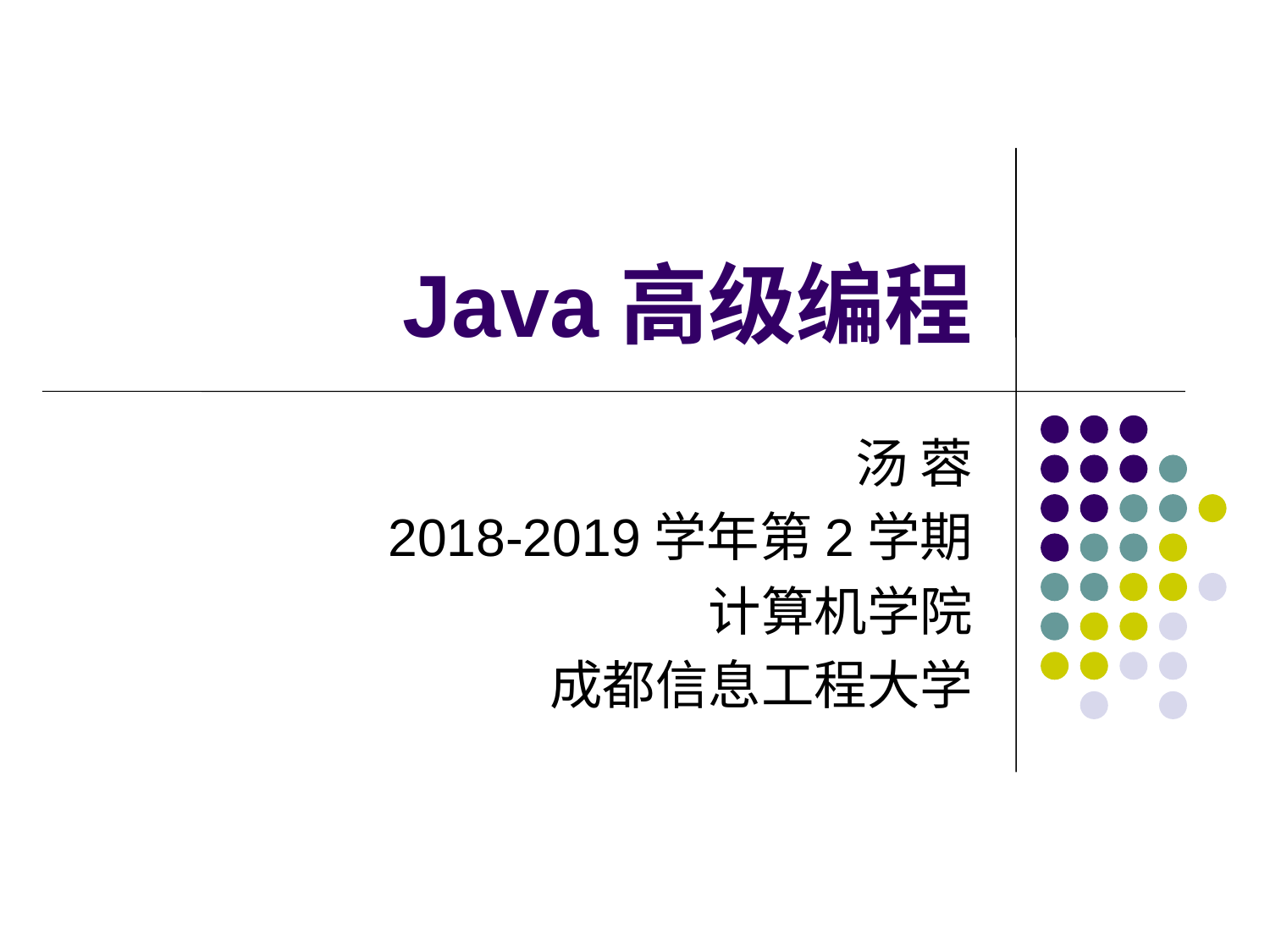

# Java高级编程
汤 蓉
2018-2019学年第2学期
计算机学院
成都信息工程大学